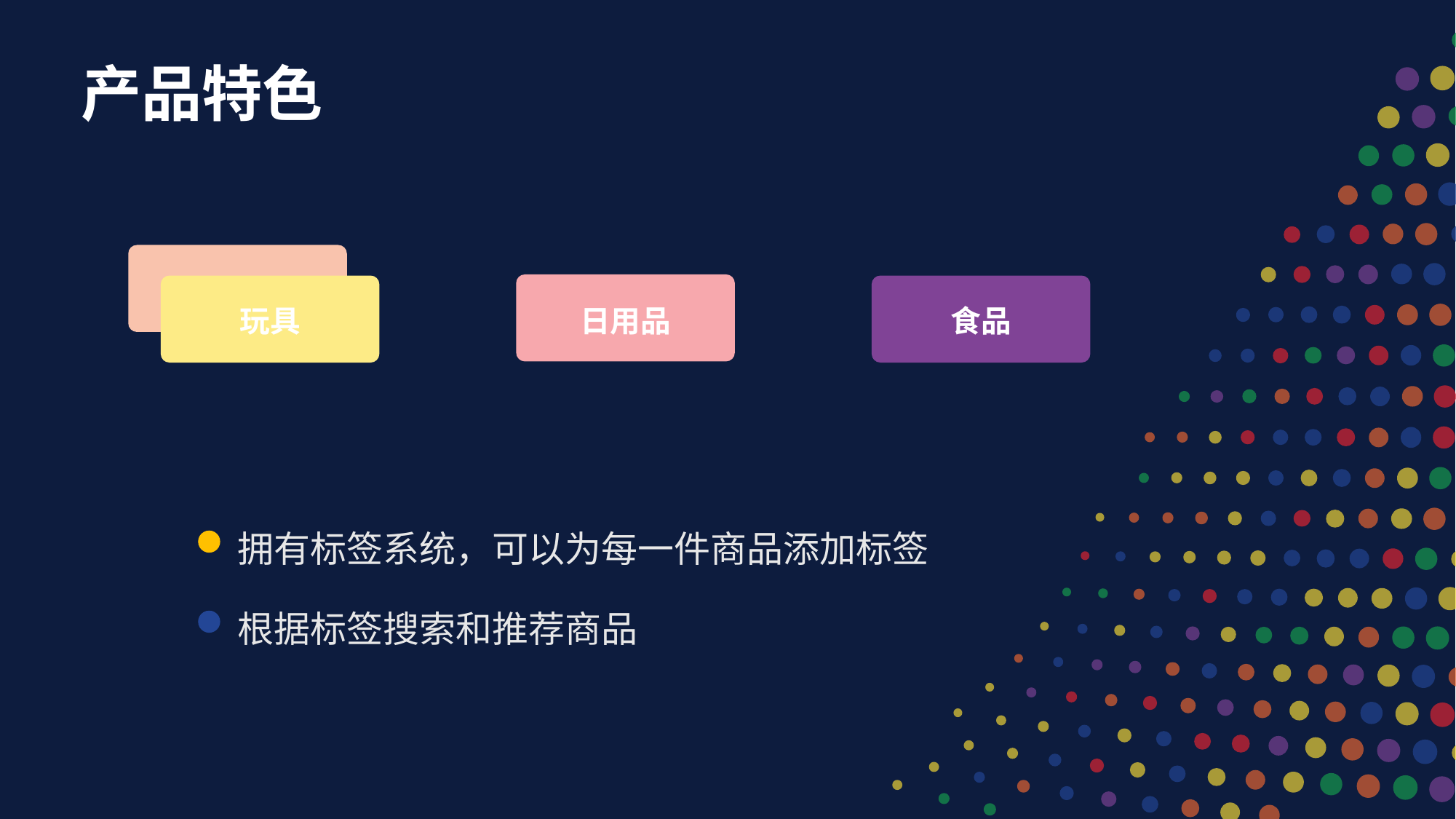

产品特色

玩具
食品
日用品
拥有标签系统，可以为每一件商品添加标签

根据标签搜索和推荐商品